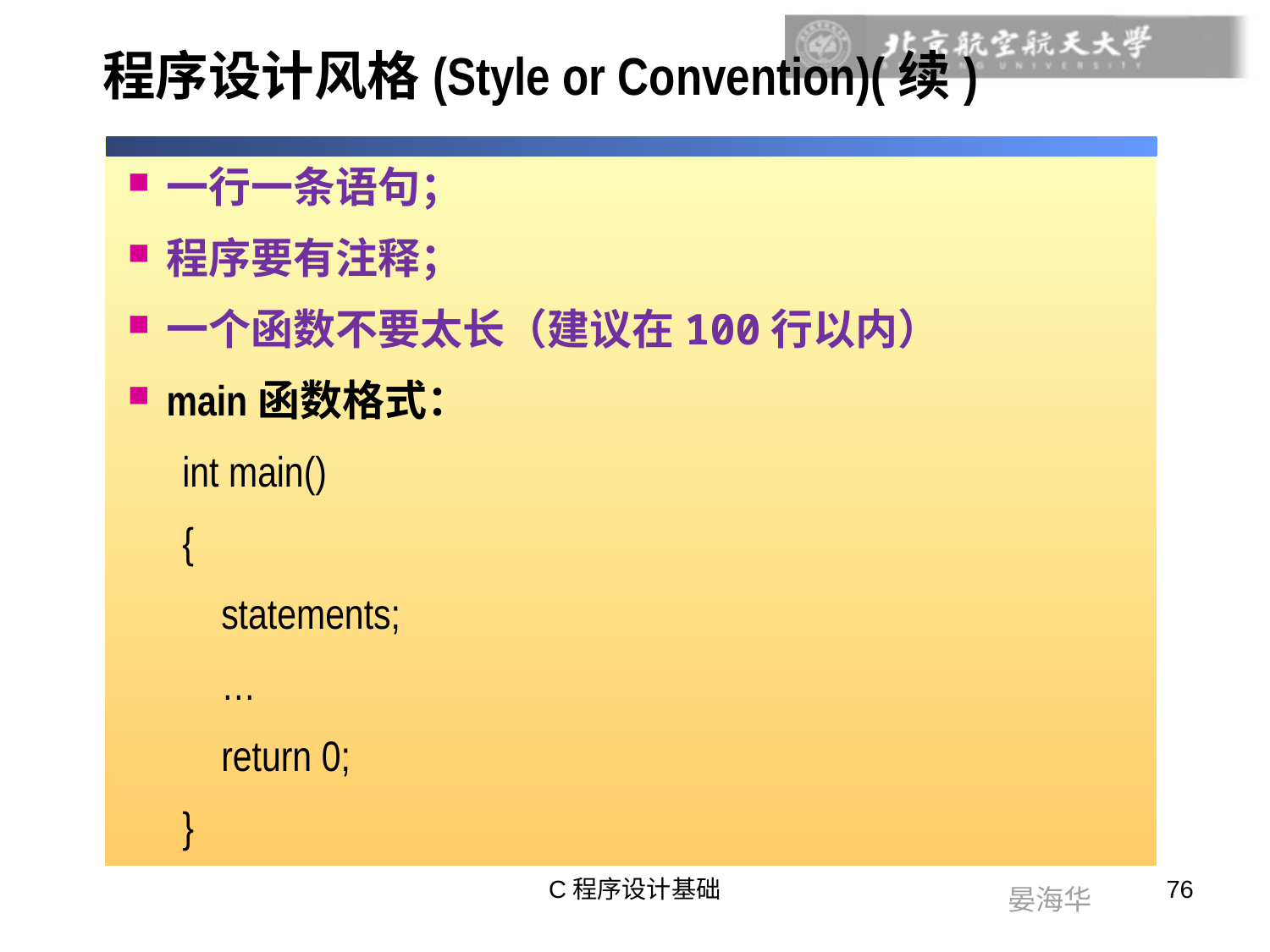

# 程序设计风格(Style or Convention)(续)
一行一条语句；
程序要有注释；
一个函数不要太长（建议在100行以内）
main函数格式：
int main()
{
    statements;
    …
    return 0;
}
C程序设计基础
76